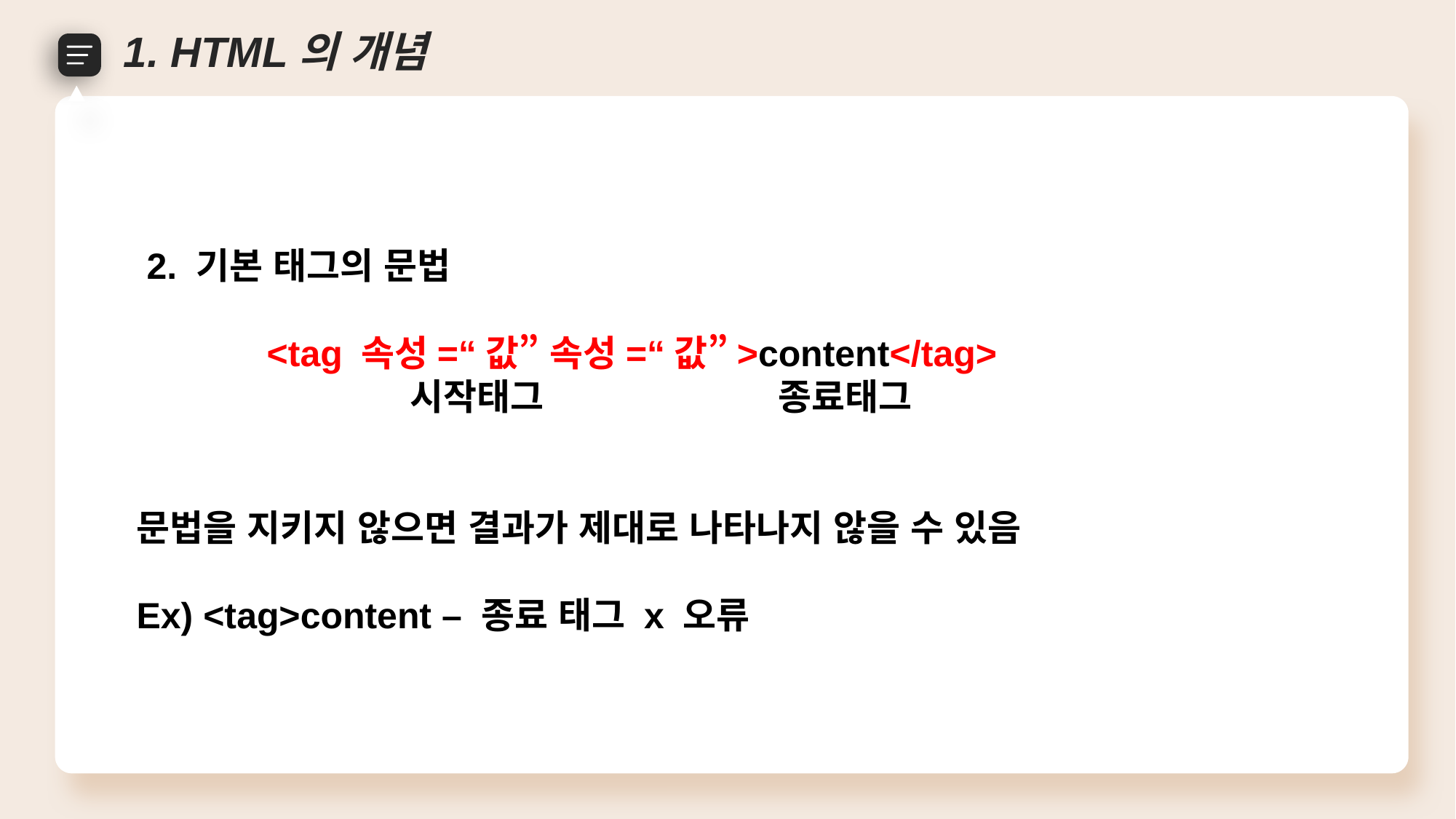

1. HTML의 개념

 2. 기본 태그의 문법

 <tag 속성=“값” 속성=“값”>content</tag>
                          시작태그                       종료태그

문법을 지키지 않으면 결과가 제대로 나타나지 않을 수 있음
Ex) <tag>content – 종료 태그 x 오류